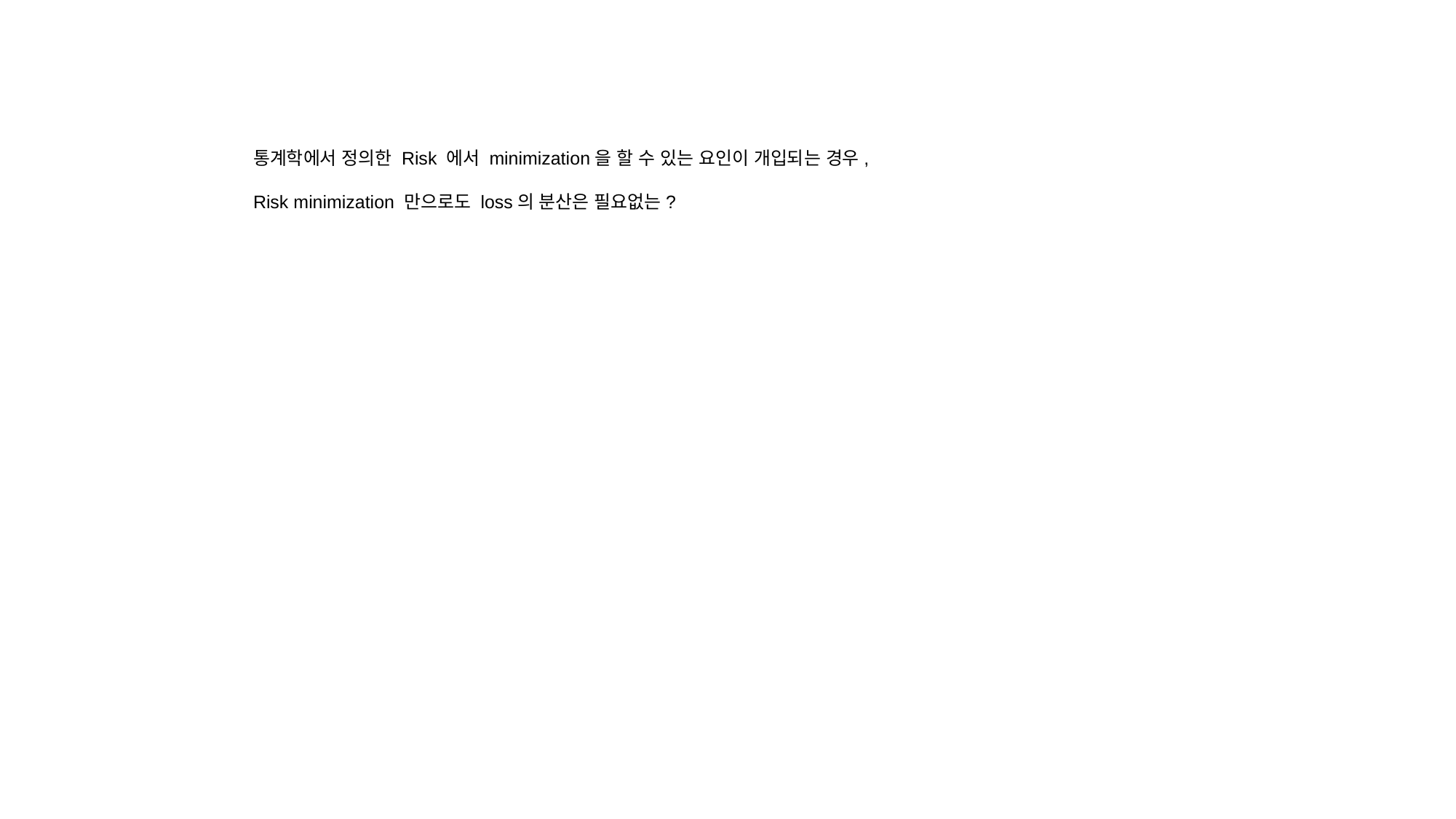

통계학에서 정의한 Risk 에서 minimization을 할 수 있는 요인이 개입되는 경우,

Risk minimization 만으로도 loss의 분산은 필요없는?